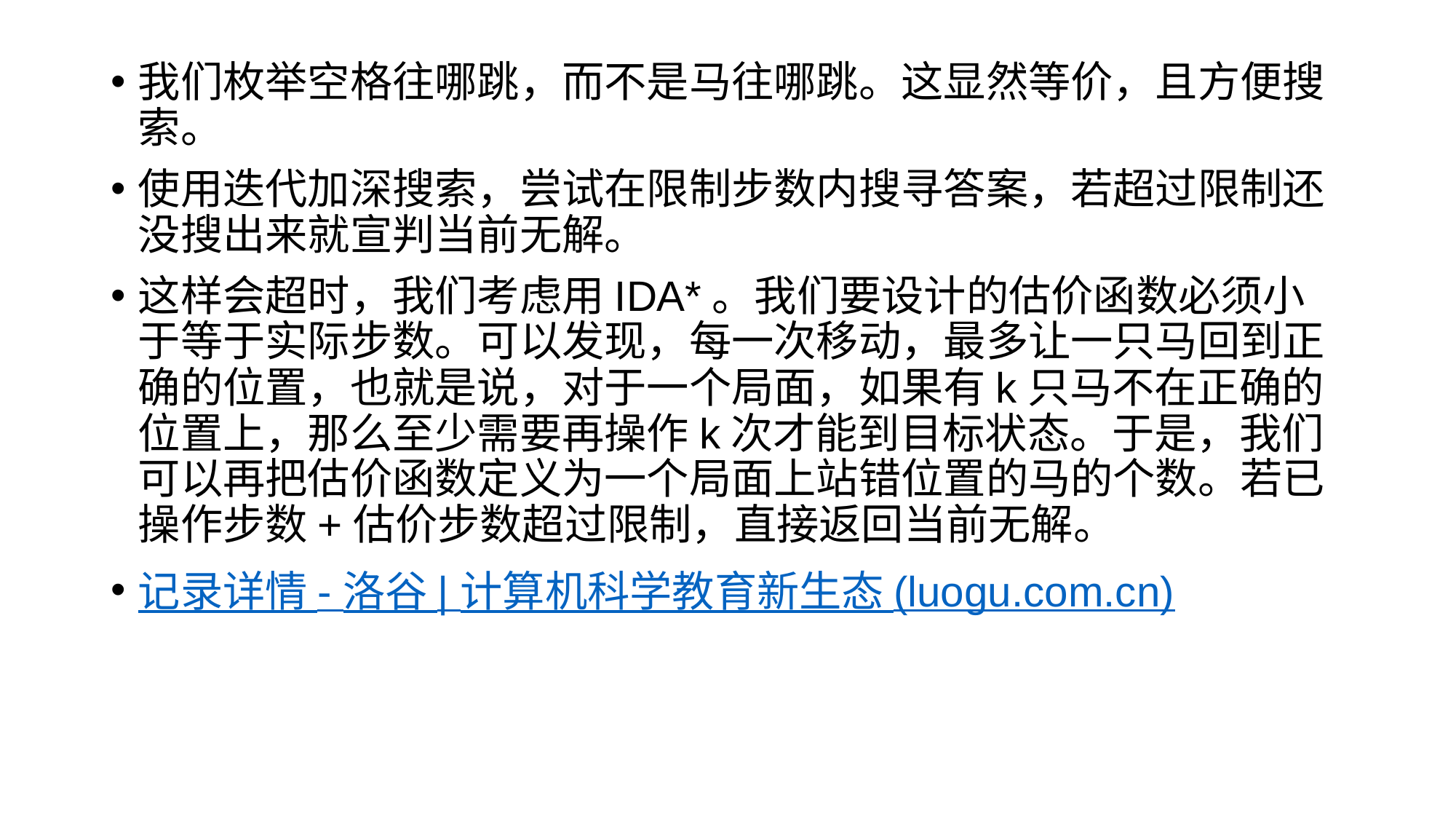

#
我们枚举空格往哪跳，而不是马往哪跳。这显然等价，且方便搜索。
使用迭代加深搜索，尝试在限制步数内搜寻答案，若超过限制还没搜出来就宣判当前无解。
这样会超时，我们考虑用IDA*。我们要设计的估价函数必须小于等于实际步数。可以发现，每一次移动，最多让一只马回到正确的位置，也就是说，对于一个局面，如果有k只马不在正确的位置上，那么至少需要再操作k次才能到目标状态。于是，我们可以再把估价函数定义为一个局面上站错位置的马的个数。若已操作步数+估价步数超过限制，直接返回当前无解。
记录详情 - 洛谷 | 计算机科学教育新生态 (luogu.com.cn)